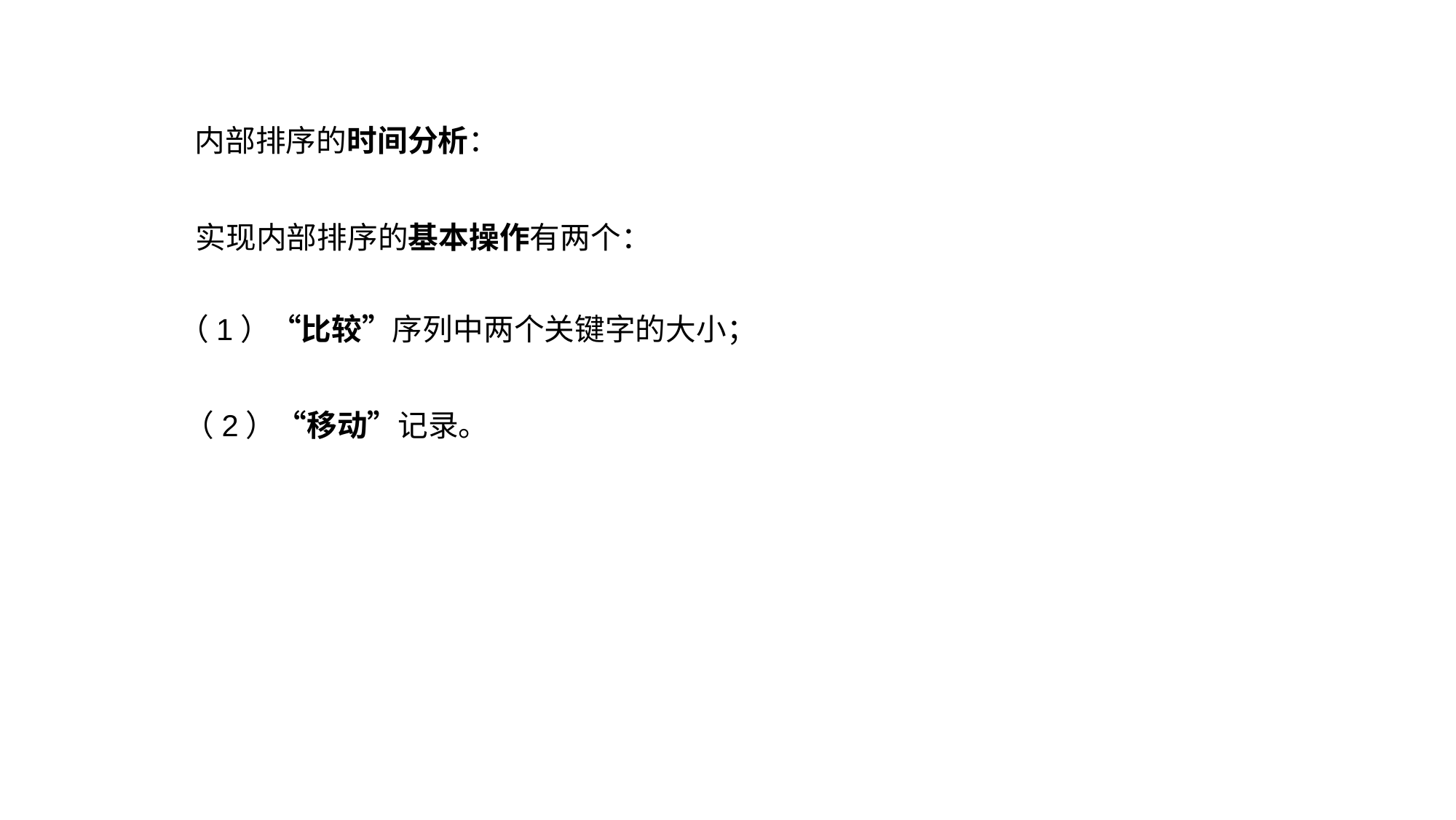

内部排序的时间分析：
实现内部排序的基本操作有两个：
（1）“比较”序列中两个关键字的大小；
（2）“移动”记录。